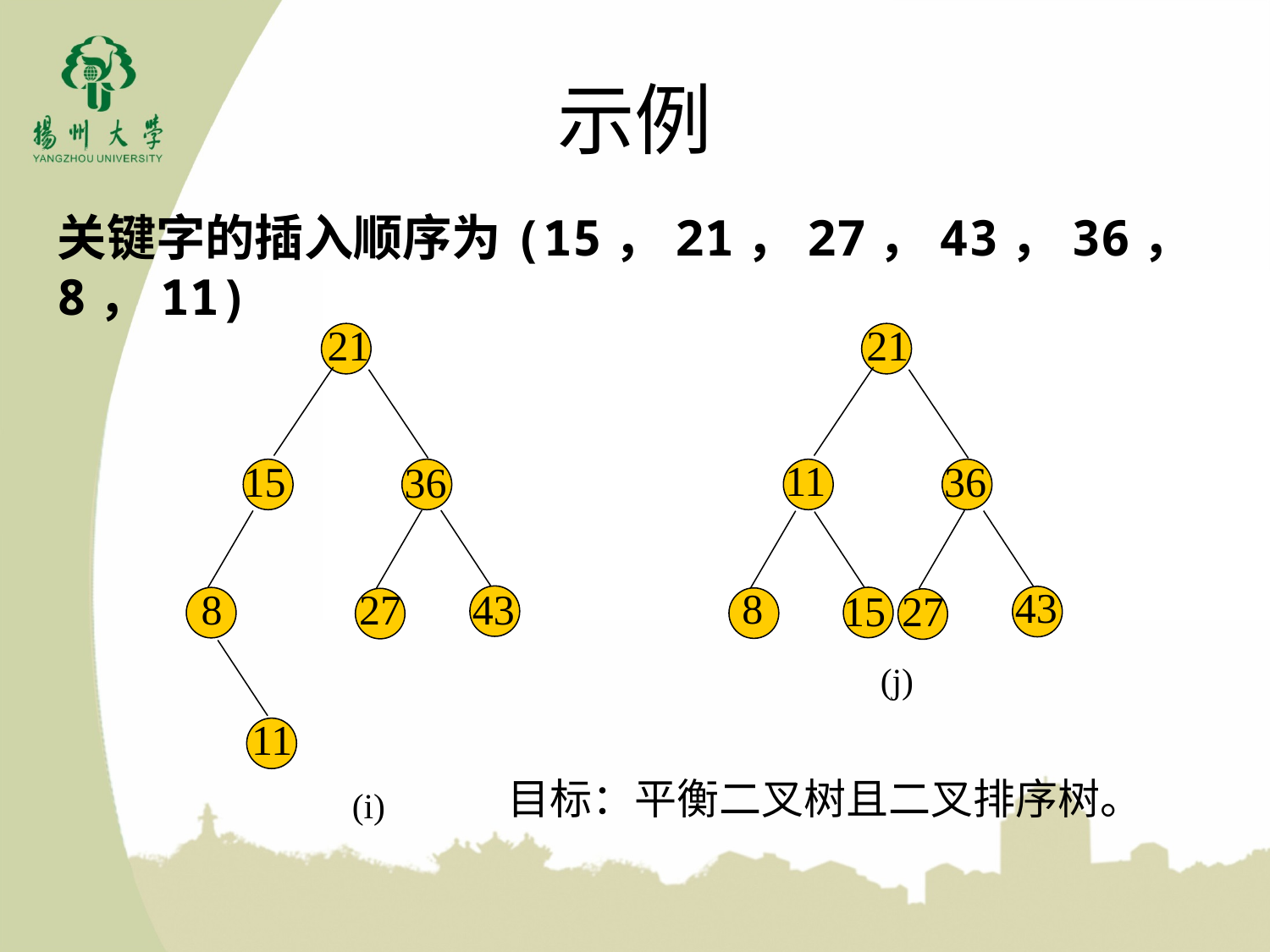

# 示例
关键字的插入顺序为(15，21，27，43，36，8，11)
21
21

11
15
36
36

43
8
43
8
27
15
27

(j)
11

目标：平衡二叉树且二叉排序树。
(i)
39